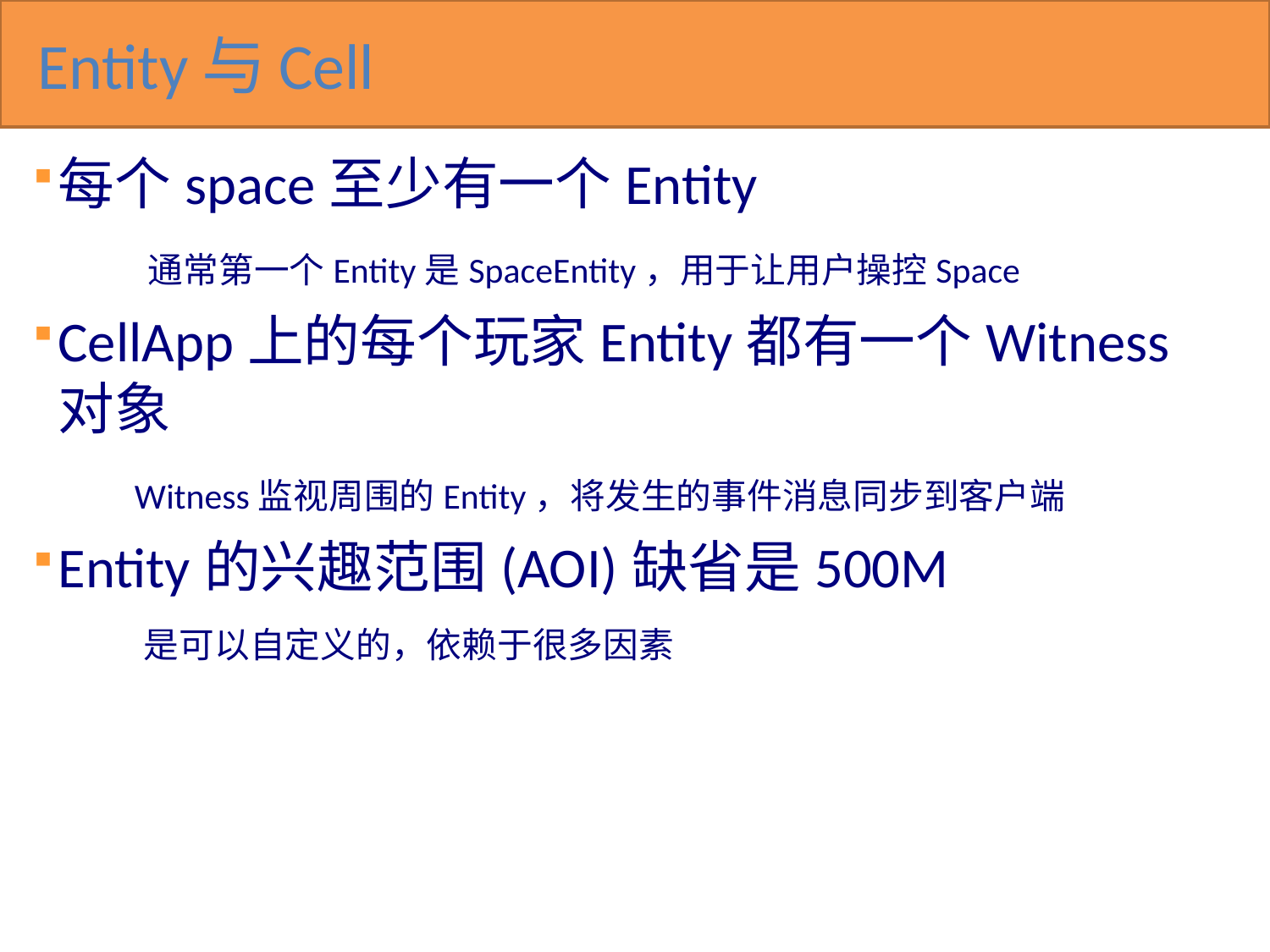

# Entity与Cell
每个space至少有一个Entity
        通常第一个Entity是SpaceEntity，用于让用户操控Space
CellApp上的每个玩家Entity都有一个Witness对象
        Witness监视周围的Entity，将发生的事件消息同步到客户端
Entity的兴趣范围(AOI)缺省是500M
         是可以自定义的，依赖于很多因素